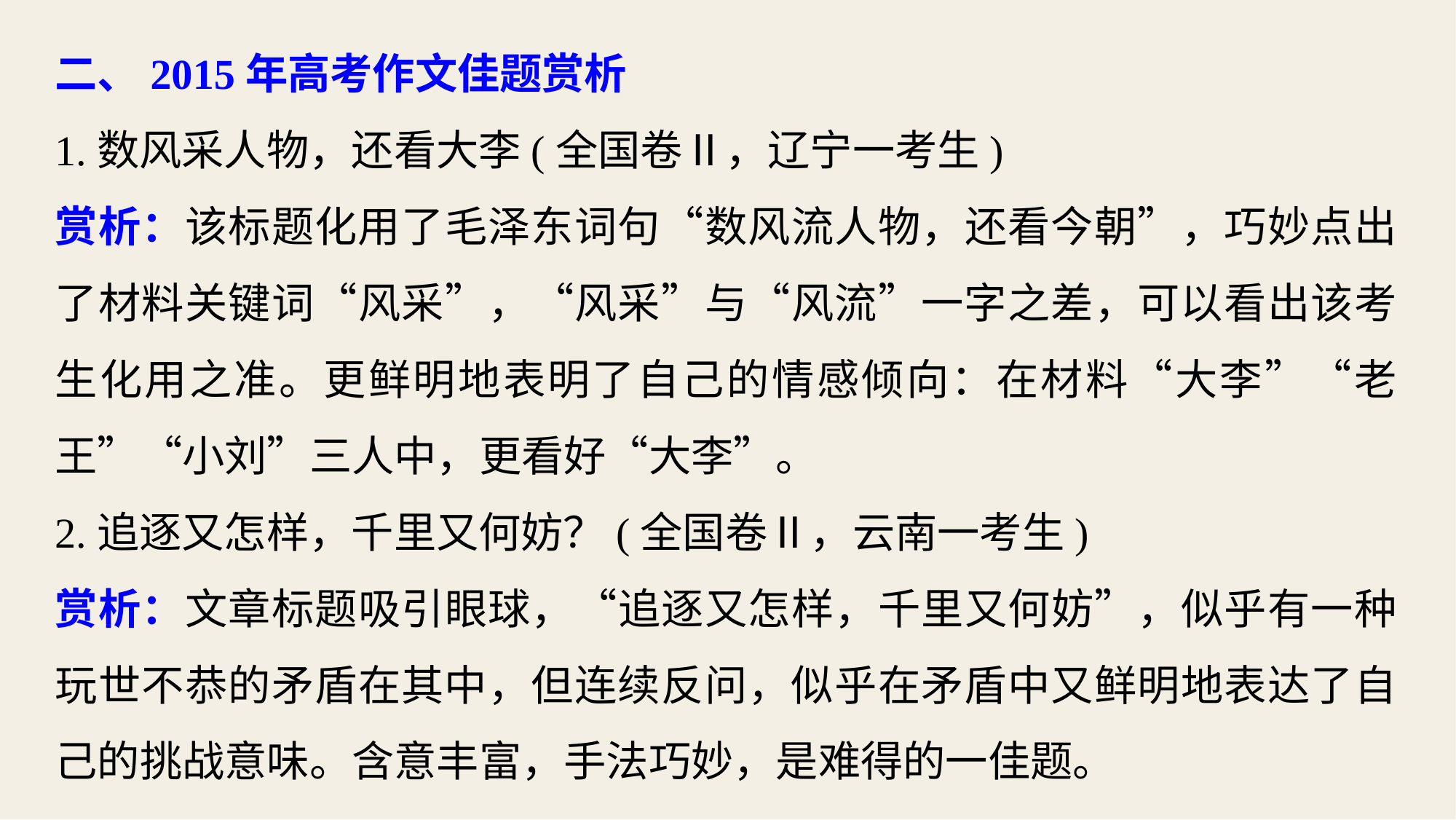

二、2015年高考作文佳题赏析
1.数风采人物，还看大李(全国卷Ⅱ，辽宁一考生)
赏析：该标题化用了毛泽东词句“数风流人物，还看今朝”，巧妙点出了材料关键词“风采”，“风采”与“风流”一字之差，可以看出该考生化用之准。更鲜明地表明了自己的情感倾向：在材料“大李”“老王”“小刘”三人中，更看好“大李”。
2.追逐又怎样，千里又何妨？(全国卷Ⅱ，云南一考生)
赏析：文章标题吸引眼球，“追逐又怎样，千里又何妨”，似乎有一种玩世不恭的矛盾在其中，但连续反问，似乎在矛盾中又鲜明地表达了自己的挑战意味。含意丰富，手法巧妙，是难得的一佳题。